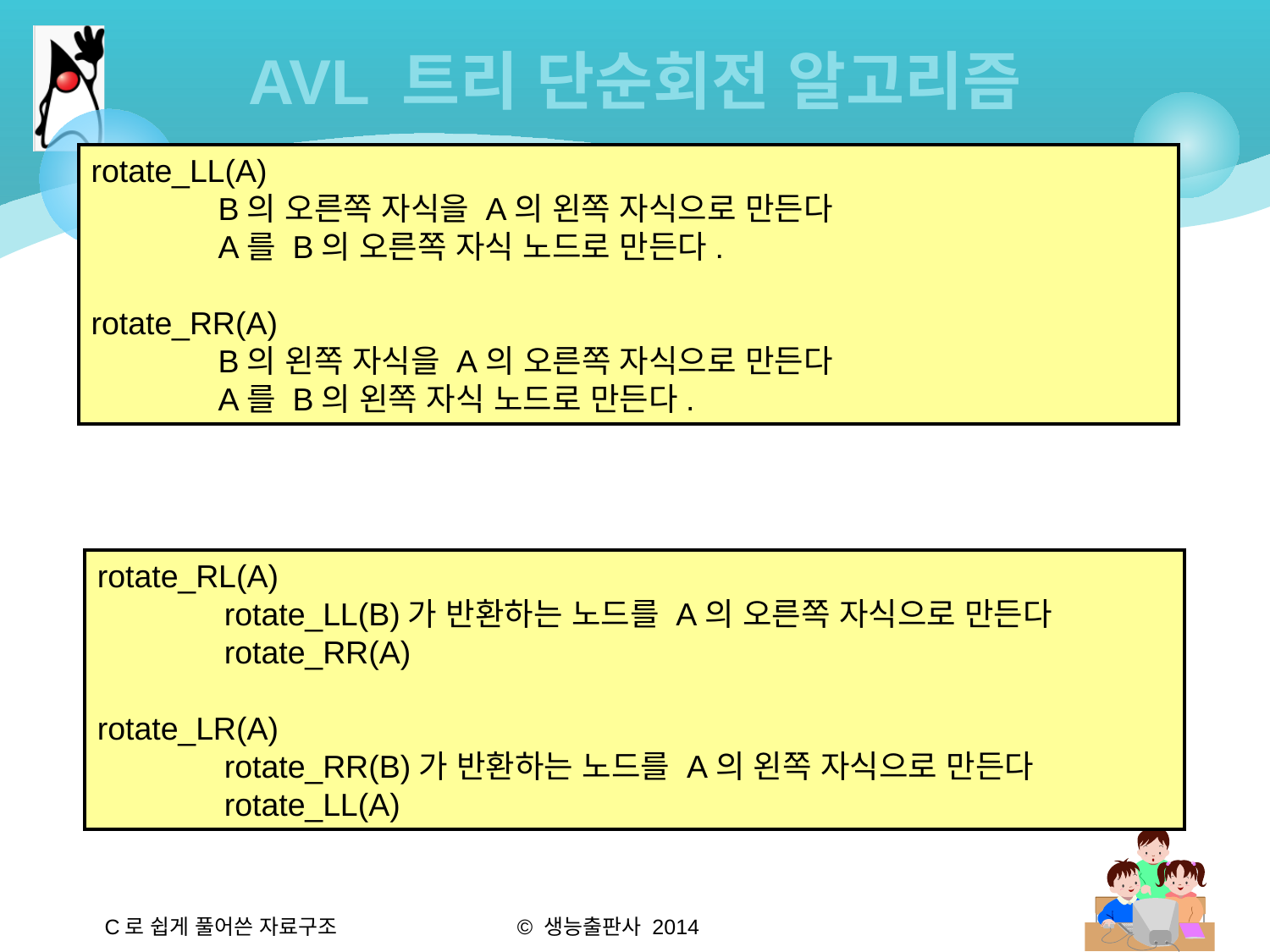

# AVL 트리 단순회전 알고리즘
rotate_LL(A)
	B의 오른쪽 자식을 A의 왼쪽 자식으로 만든다
	A를 B의 오른쪽 자식 노드로 만든다.

rotate_RR(A)
	B의 왼쪽 자식을 A의 오른쪽 자식으로 만든다
	A를 B의 왼쪽 자식 노드로 만든다.
rotate_RL(A)
	rotate_LL(B)가 반환하는 노드를 A의 오른쪽 자식으로 만든다
	rotate_RR(A)

rotate_LR(A)
	rotate_RR(B)가 반환하는 노드를 A의 왼쪽 자식으로 만든다
	rotate_LL(A)